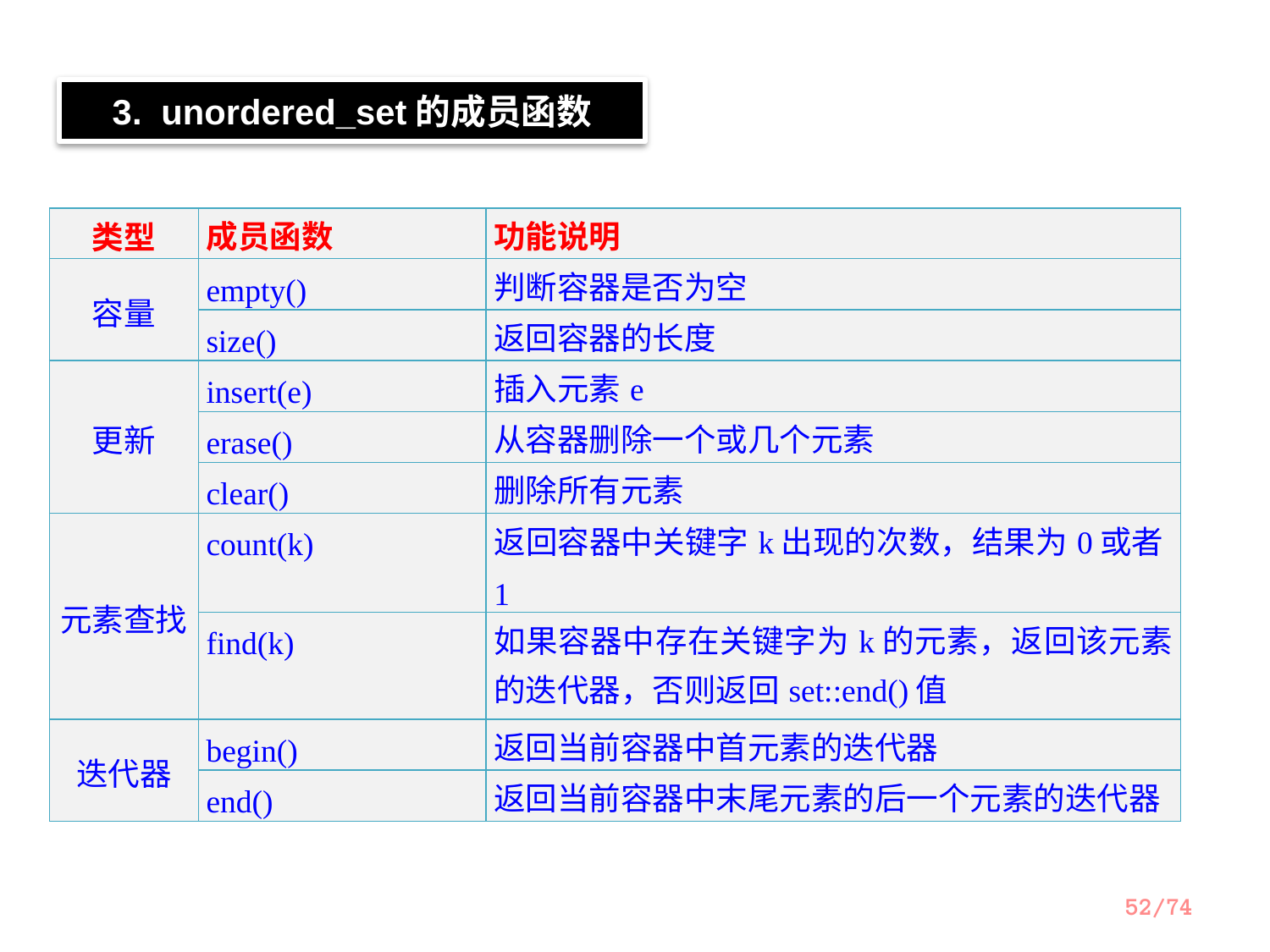

3.  unordered_set的成员函数
| 类型 | 成员函数 | 功能说明 |
| --- | --- | --- |
| 容量 | empty() | 判断容器是否为空 |
|  | size() | 返回容器的长度 |
| 更新 | insert(e) | 插入元素e |
|  | erase() | 从容器删除一个或几个元素 |
|  | clear() | 删除所有元素 |
| 元素查找 | count(k) | 返回容器中关键字k出现的次数，结果为0或者1 |
|  | find(k) | 如果容器中存在关键字为k的元素，返回该元素的迭代器，否则返回set::end()值 |
| 迭代器 | begin() | 返回当前容器中首元素的迭代器 |
|  | end() | 返回当前容器中末尾元素的后一个元素的迭代器 |
52/74